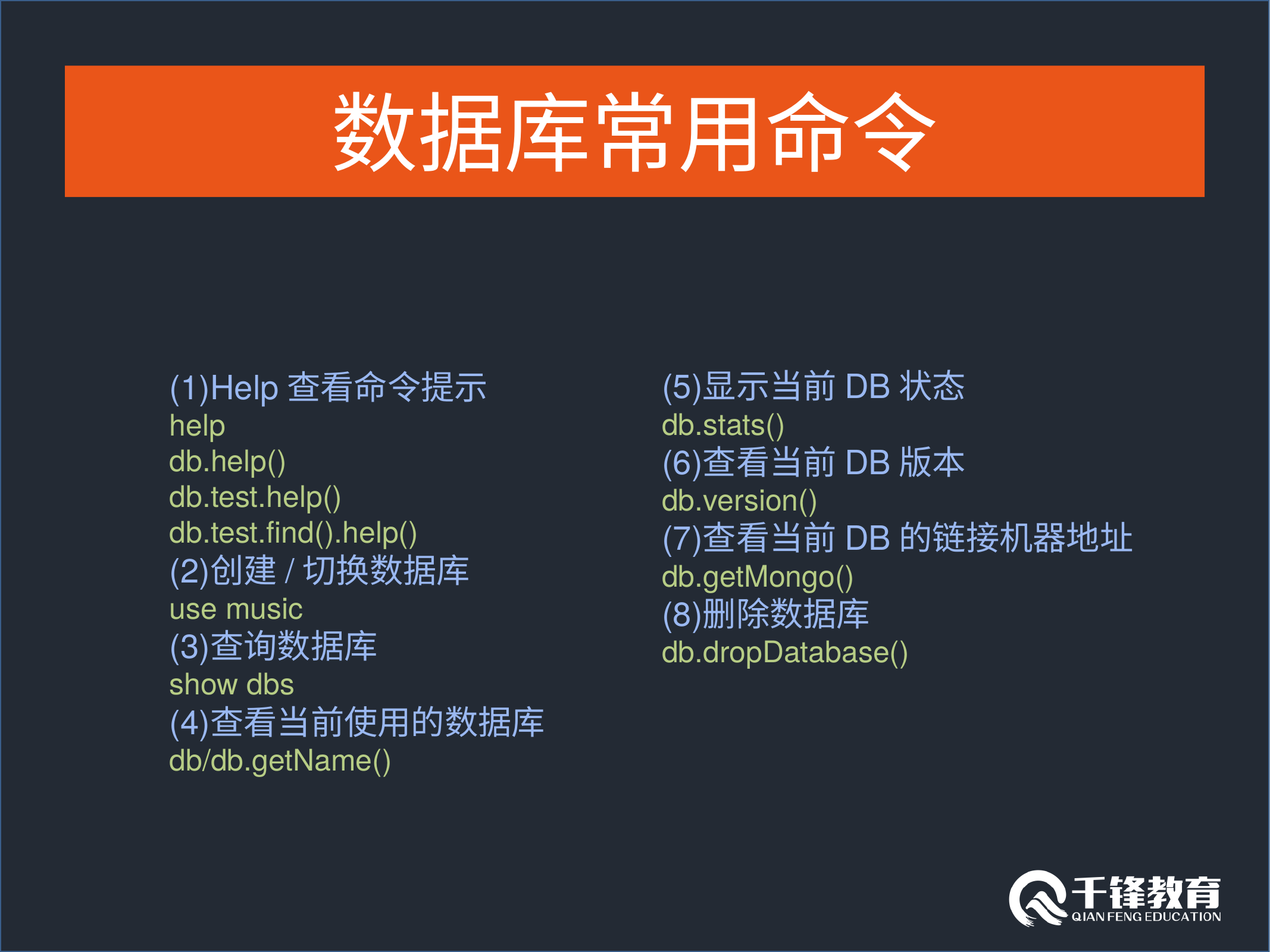

#
数据库常用命令
显示当前DB状态
db.stats()
查看当前DB版本
db.version()
查看当前DB的链接机器地址
db.getMongo()
删除数据库
db.dropDatabase()
Help查看命令提示
help
db.help()
db.test.help()
db.test.find().help()
创建/切换数据库
use music
查询数据库
show dbs
查看当前使用的数据库
db/db.getName()